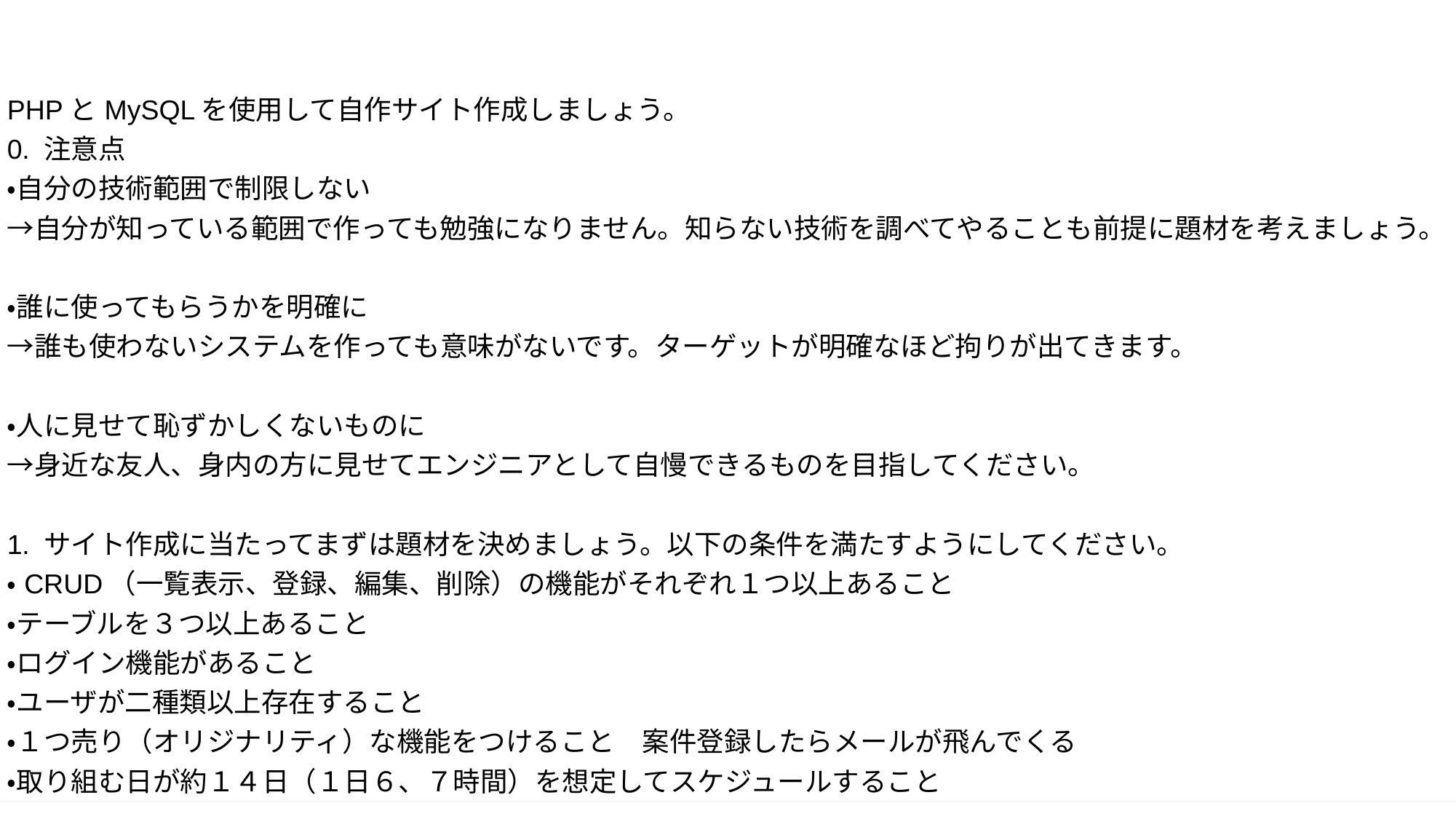

#
| PHPとMySQLを使用して自作サイト作成しましょう。 0. 注意点 ・自分の技術範囲で制限しない →自分が知っている範囲で作っても勉強になりません。知らない技術を調べてやることも前提に題材を考えましょう。 ・誰に使ってもらうかを明確に →誰も使わないシステムを作っても意味がないです。ターゲットが明確なほど拘りが出てきます。 ・人に見せて恥ずかしくないものに →身近な友人、身内の方に見せてエンジニアとして自慢できるものを目指してください。 1. サイト作成に当たってまずは題材を決めましょう。以下の条件を満たすようにしてください。 ・CRUD（一覧表示、登録、編集、削除）の機能がそれぞれ１つ以上あること ・テーブルを３つ以上あること ・ログイン機能があること ・ユーザが二種類以上存在すること ・１つ売り（オリジナリティ）な機能をつけること　案件登録したらメールが飛んでくる ・取り組む日が約１４日（１日６、７時間）を想定してスケジュールすること |
| --- |